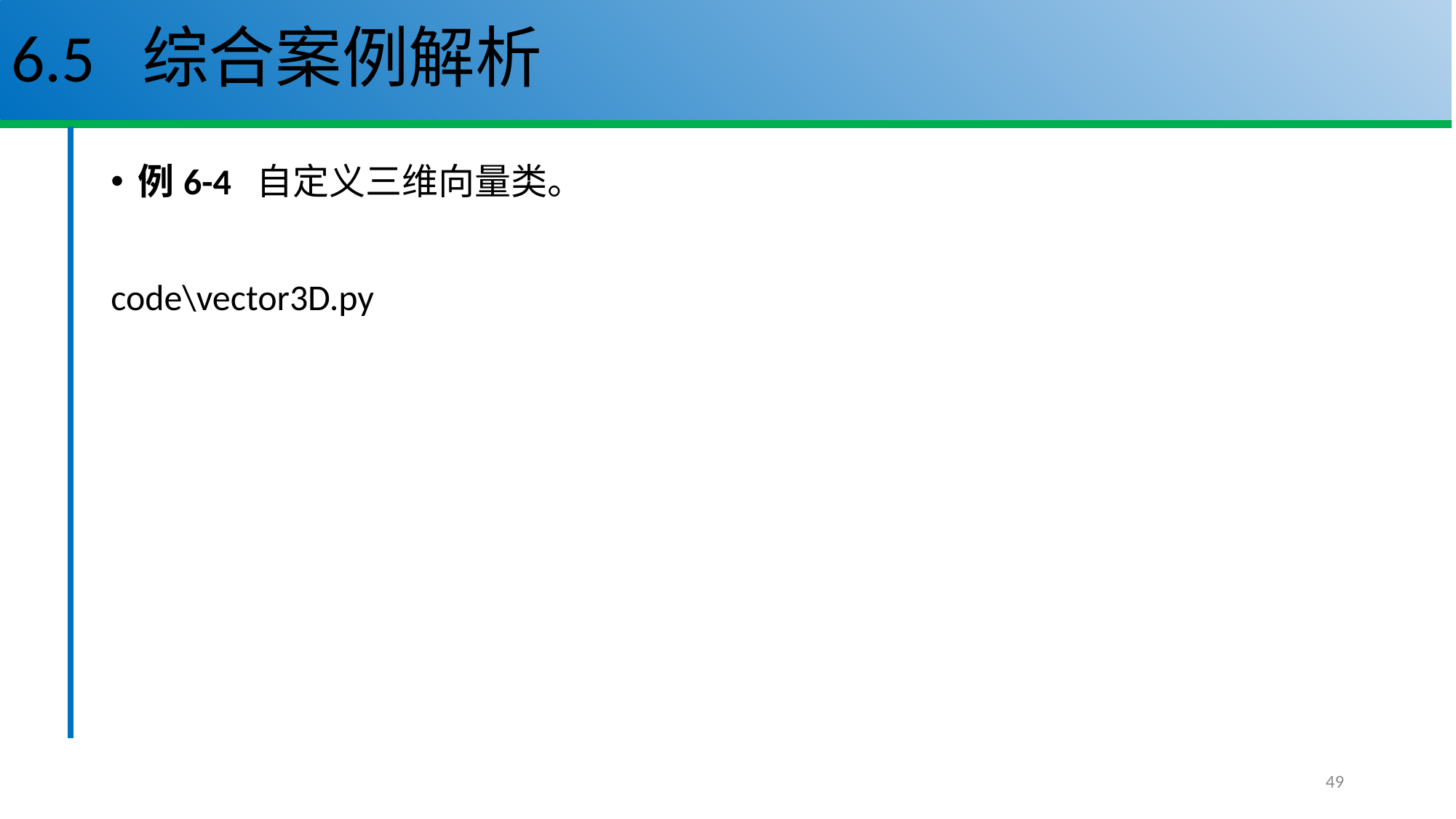

# 6.5  综合案例解析
例6-4  自定义三维向量类。

code\vector3D.py
49